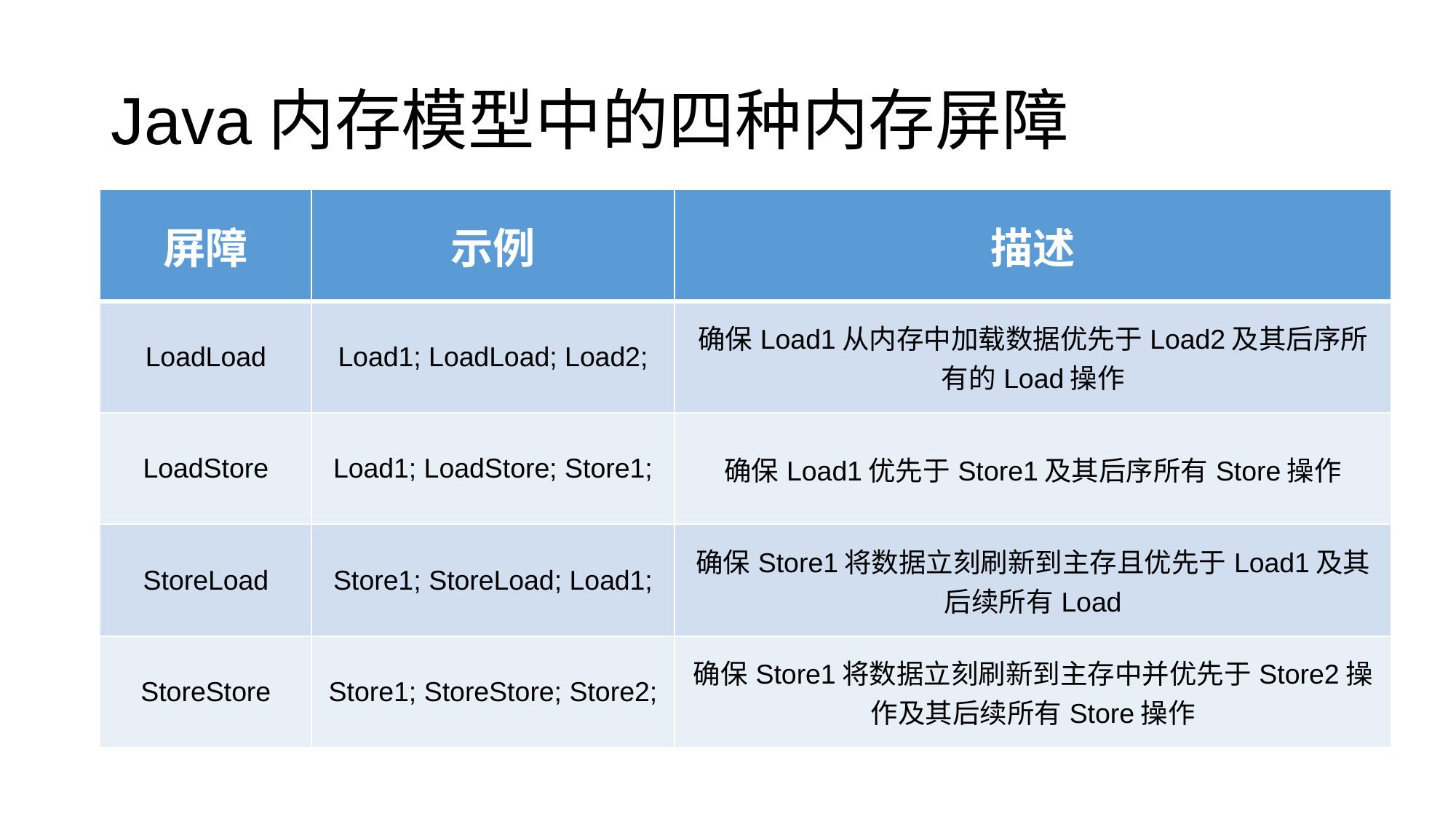

# Java内存模型中的四种内存屏障
| 屏障 | 示例 | 描述 |
| --- | --- | --- |
| LoadLoad | Load1; LoadLoad; Load2; | 确保Load1从内存中加载数据优先于Load2及其后序所有的Load操作 |
| LoadStore | Load1; LoadStore; Store1; | 确保Load1优先于Store1及其后序所有Store操作 |
| StoreLoad | Store1; StoreLoad; Load1; | 确保Store1将数据立刻刷新到主存且优先于Load1及其后续所有Load |
| StoreStore | Store1; StoreStore; Store2; | 确保Store1将数据立刻刷新到主存中并优先于Store2操作及其后续所有Store操作 |